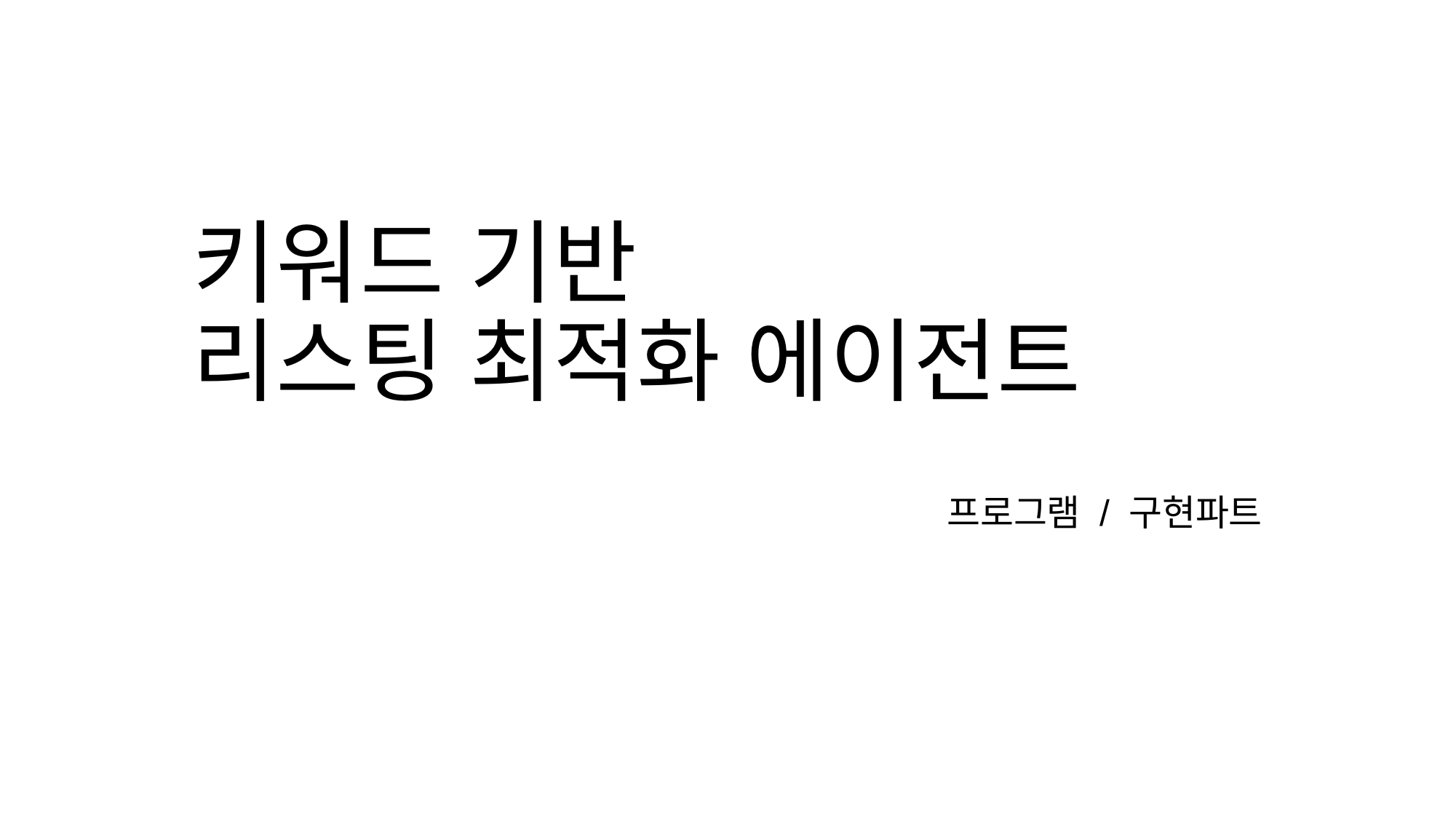

# 키워드 기반 리스팅 최적화 에이전트

프로그램 / 구현파트